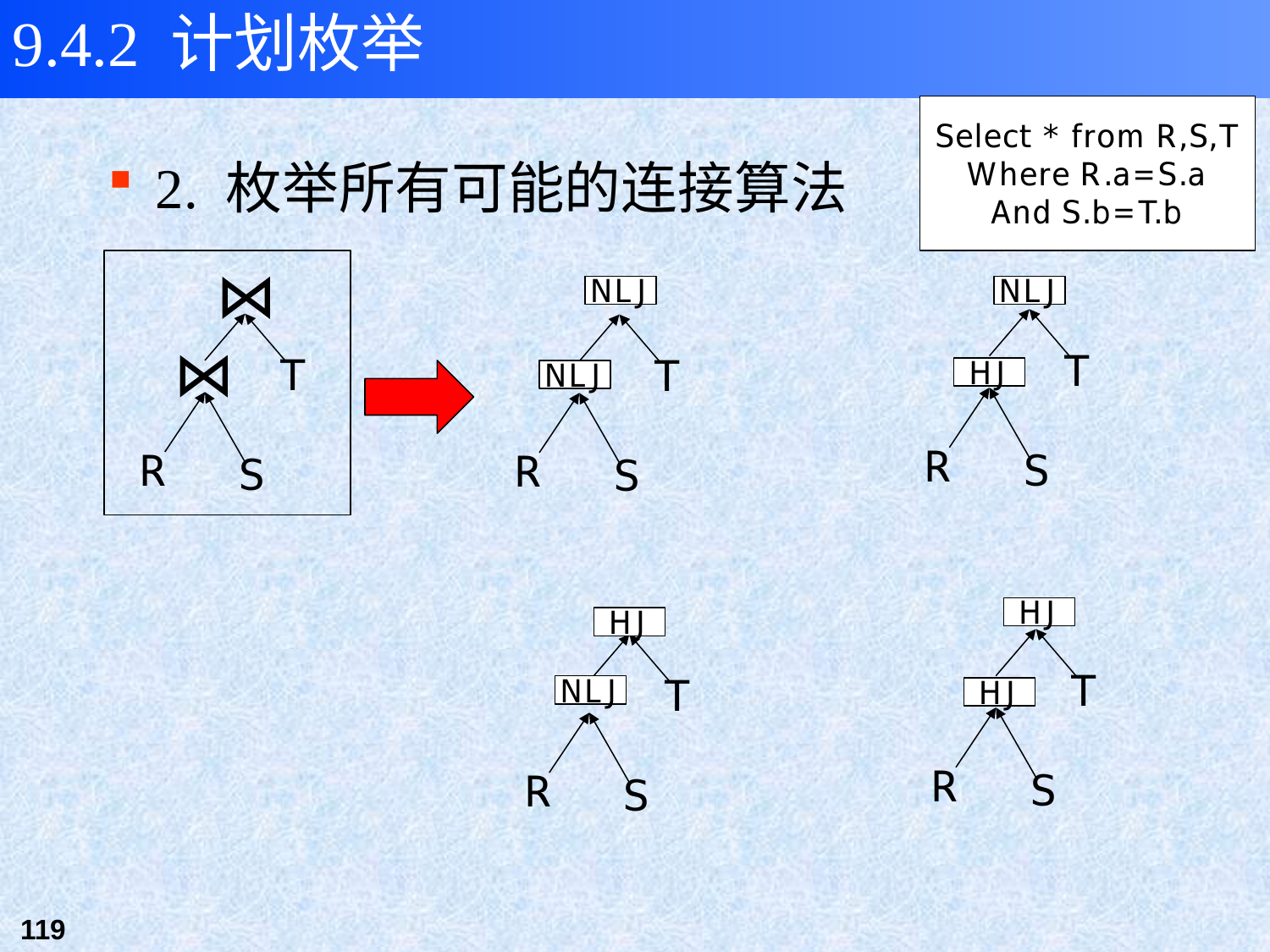

9.4.2 计划枚举
Select * from R,S,T
Where R.a=S.a
And S.b=T.b
2. 枚举所有可能的连接算法

NLJ
NLJ

T
T
T

HJ

NLJ
R
S
R
R
S
S
HJ
HJ
T
T
NLJ
HJ
R
S
R
S